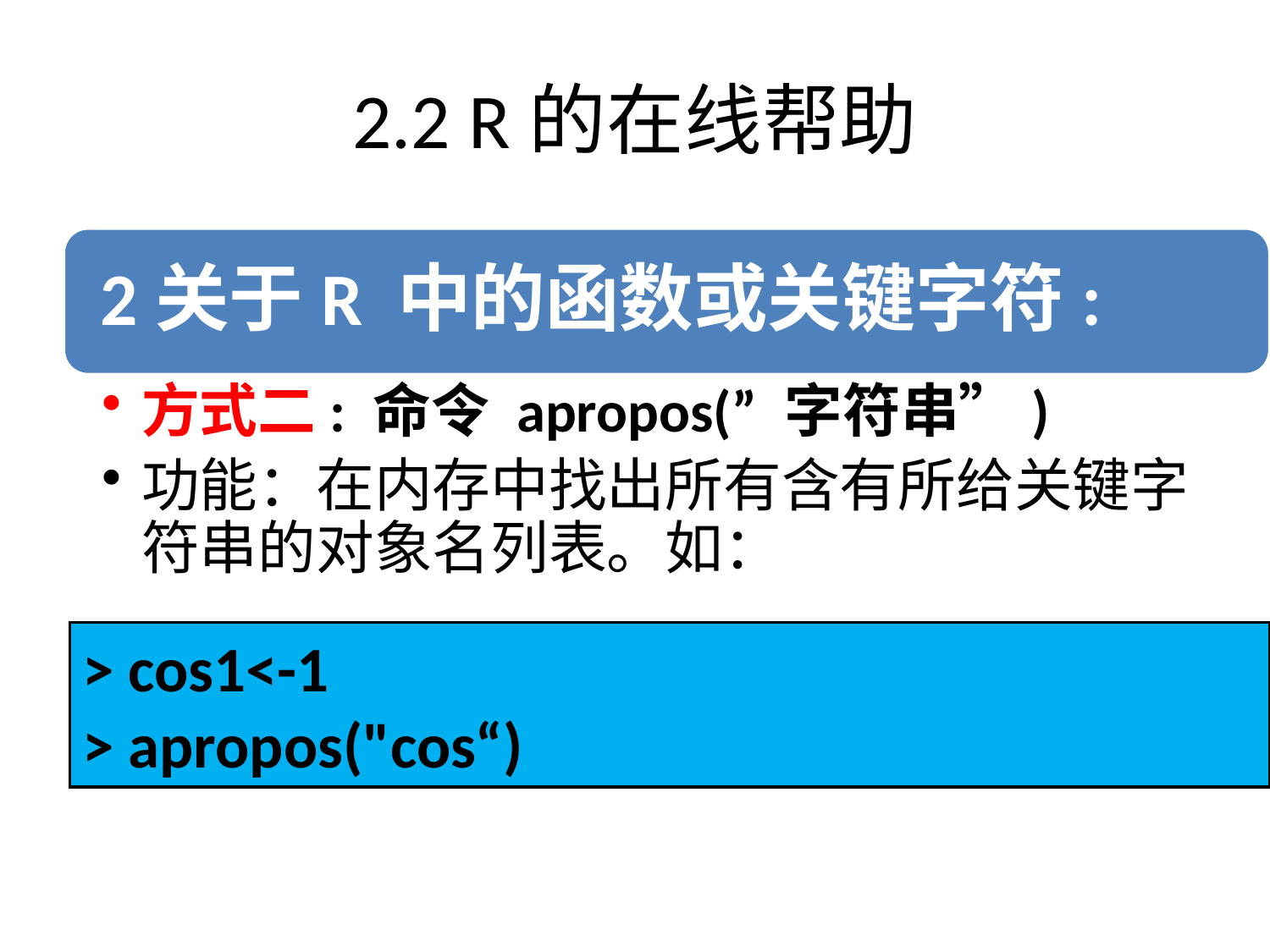

# 2.2 R的在线帮助
2关于R 中的函数或关键字符:
方式二: 命令 apropos(” 字符串”)
功能：在内存中找出所有含有所给关键字符串的对象名列表。如：
> cos1<-1
> apropos("cos“)